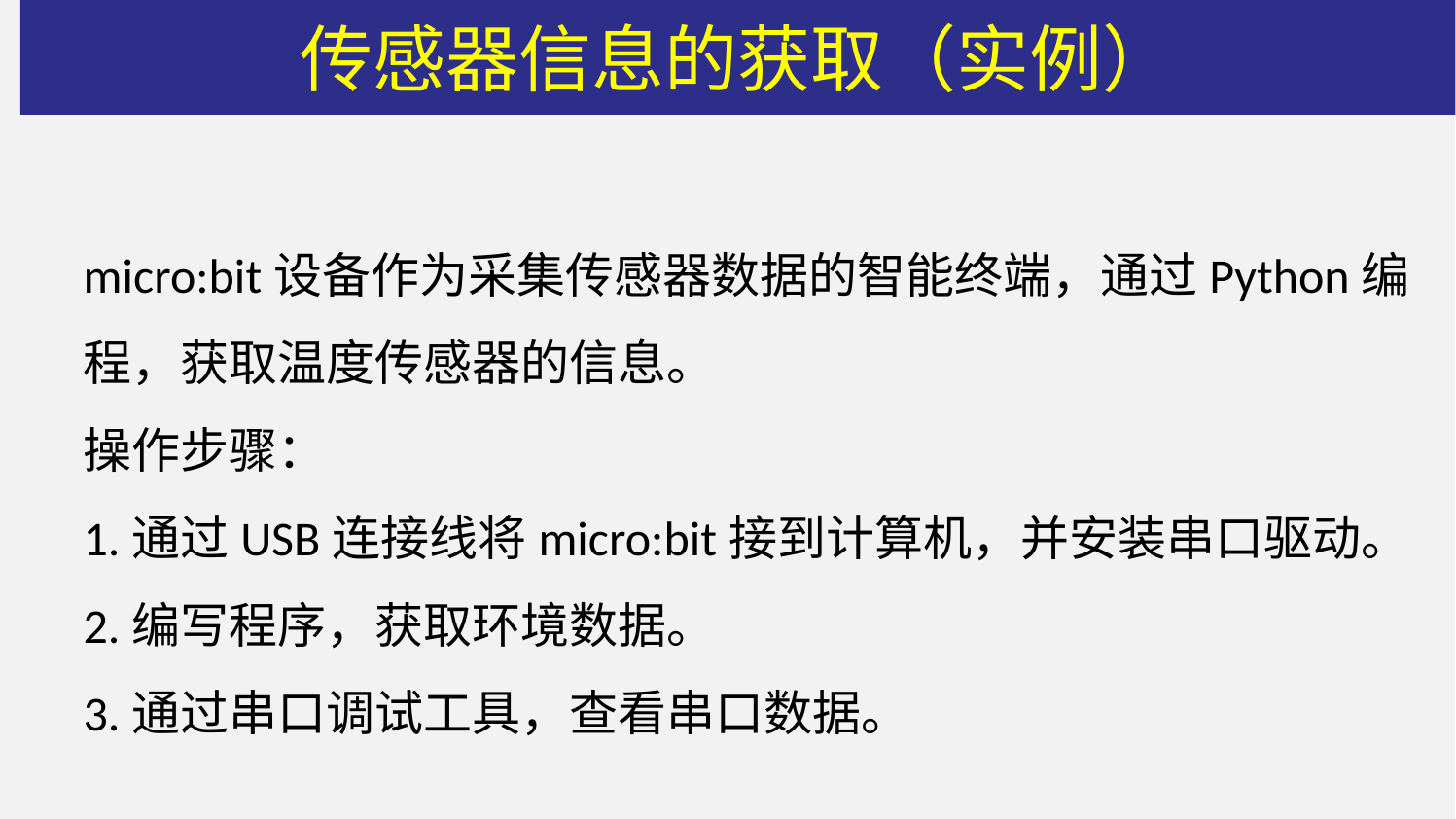

# 传感器信息的获取（实例）
micro:bit设备作为采集传感器数据的智能终端，通过Python编程，获取温度传感器的信息。
操作步骤：
1.通过USB连接线将micro:bit接到计算机，并安装串口驱动。
2.编写程序，获取环境数据。
3.通过串口调试工具，查看串口数据。